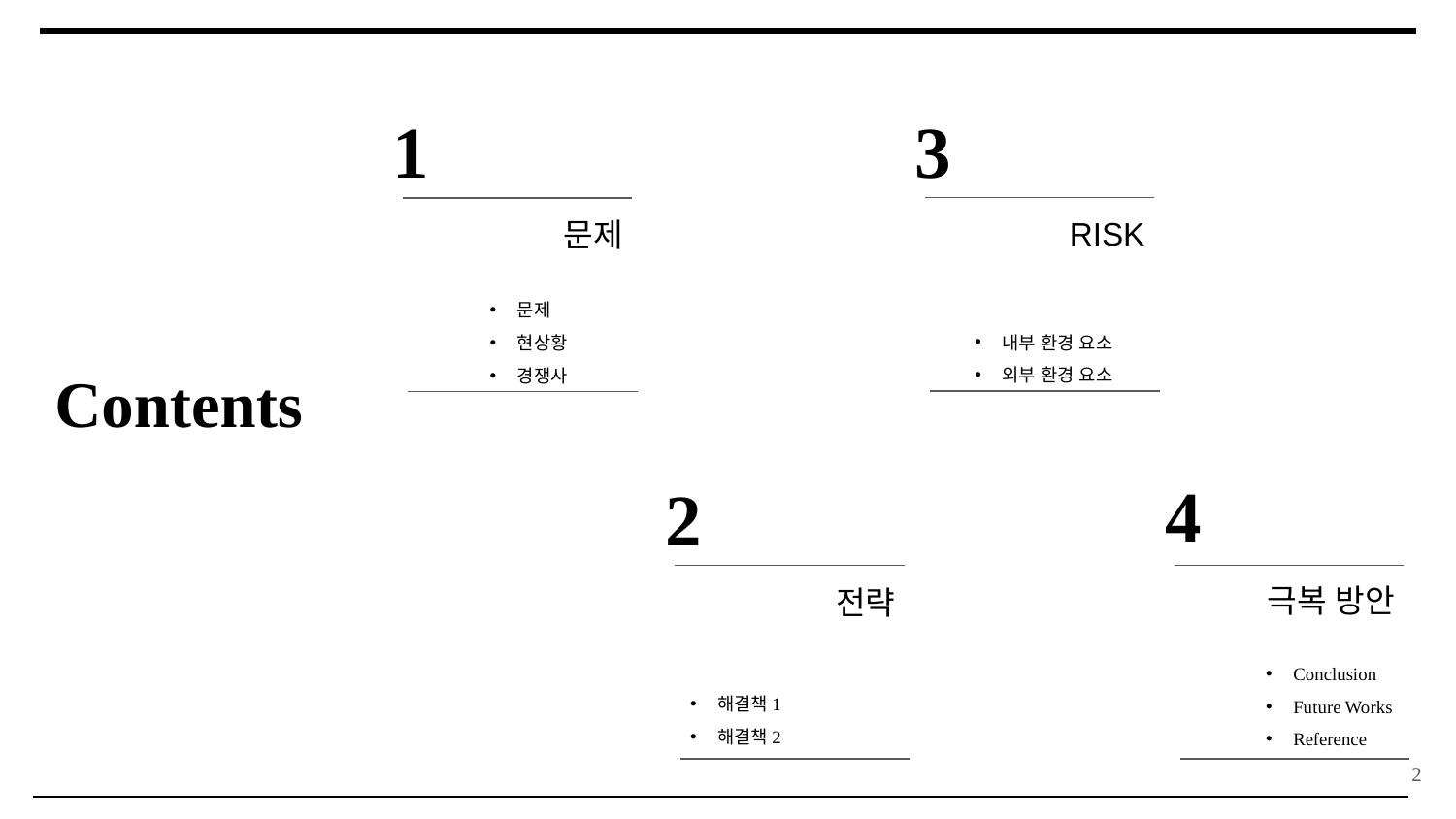

1
3
RISK
문제
문제
현상황
경쟁사
내부 환경 요소
외부 환경 요소
Contents
4
2
극복 방안
전략
Conclusion
Future Works
Reference
해결책1
해결책2
2